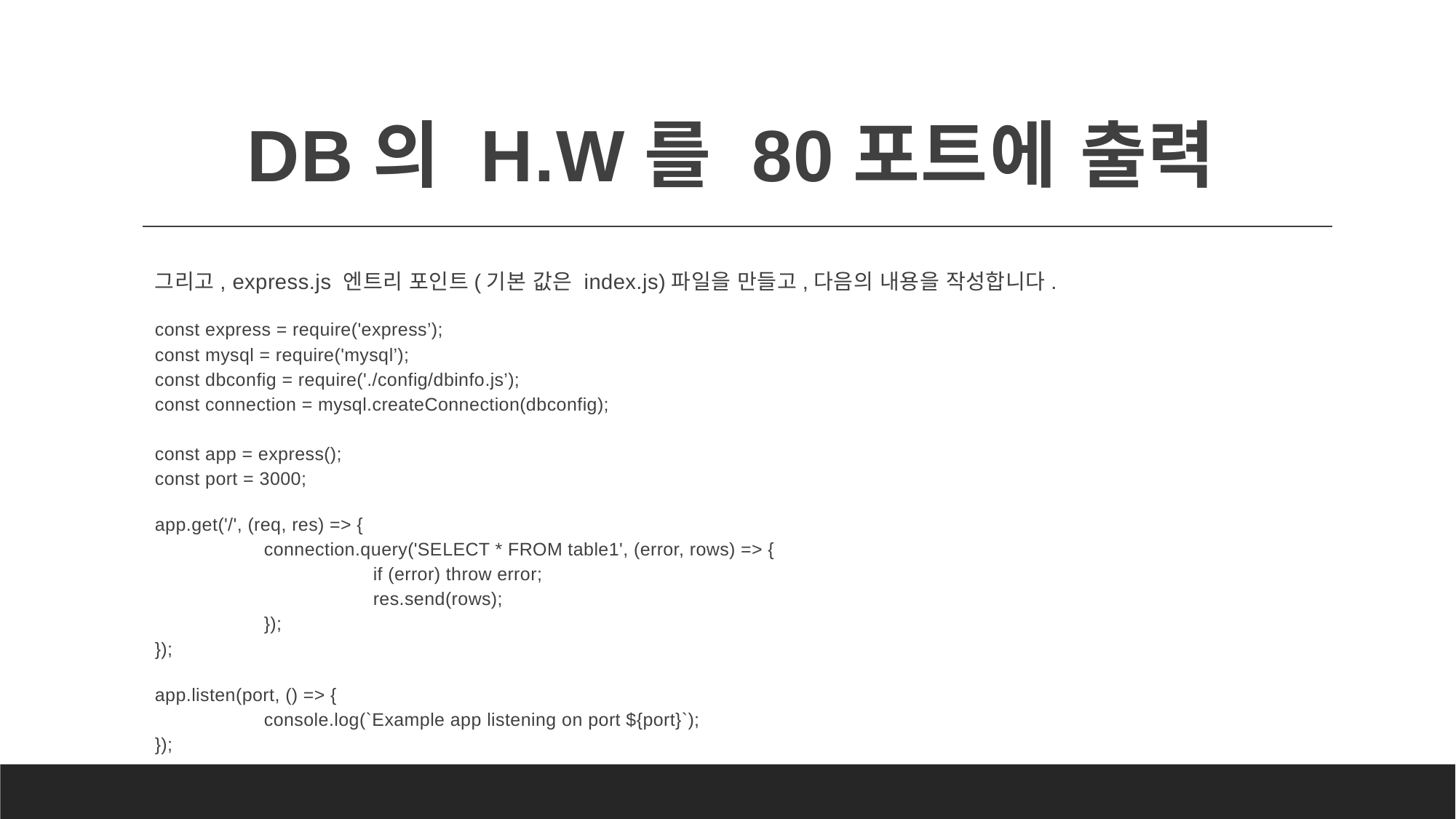

# DB의 H.W를 80포트에 출력
그리고, express.js 엔트리 포인트(기본 값은 index.js)파일을 만들고,다음의 내용을 작성합니다.
const express = require('express’);
const mysql = require('mysql’);
const dbconfig = require('./config/dbinfo.js’);
const connection = mysql.createConnection(dbconfig);
const app = express();
const port = 3000;
app.get('/', (req, res) => {
	connection.query('SELECT * FROM table1', (error, rows) => {
		if (error) throw error;
		res.send(rows);
	});
});
app.listen(port, () => {
	console.log(`Example app listening on port ${port}`);
});